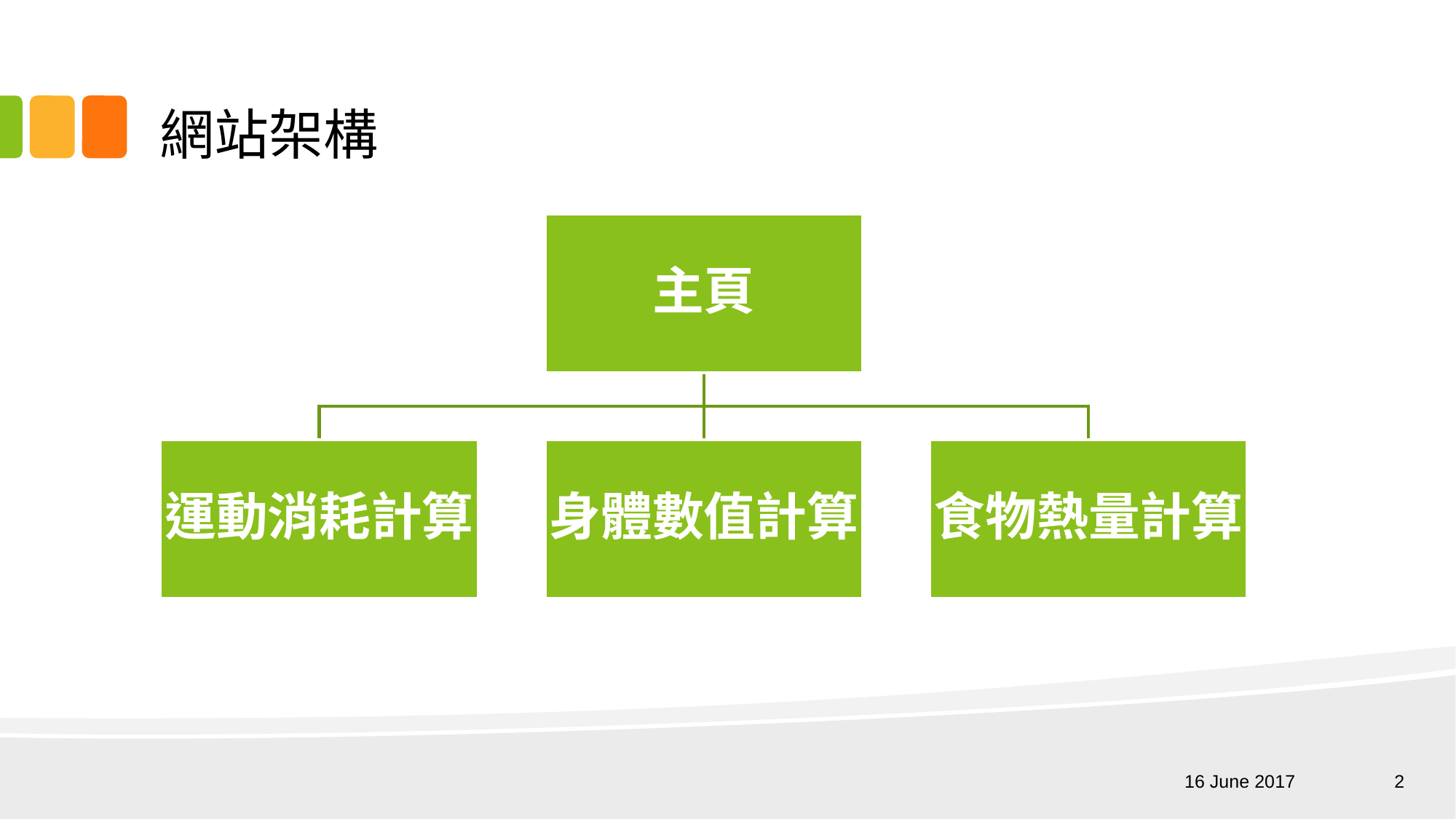

# 網站架構
主頁
運動消耗計算
身體數值計算
食物熱量計算

16 June 2017
2